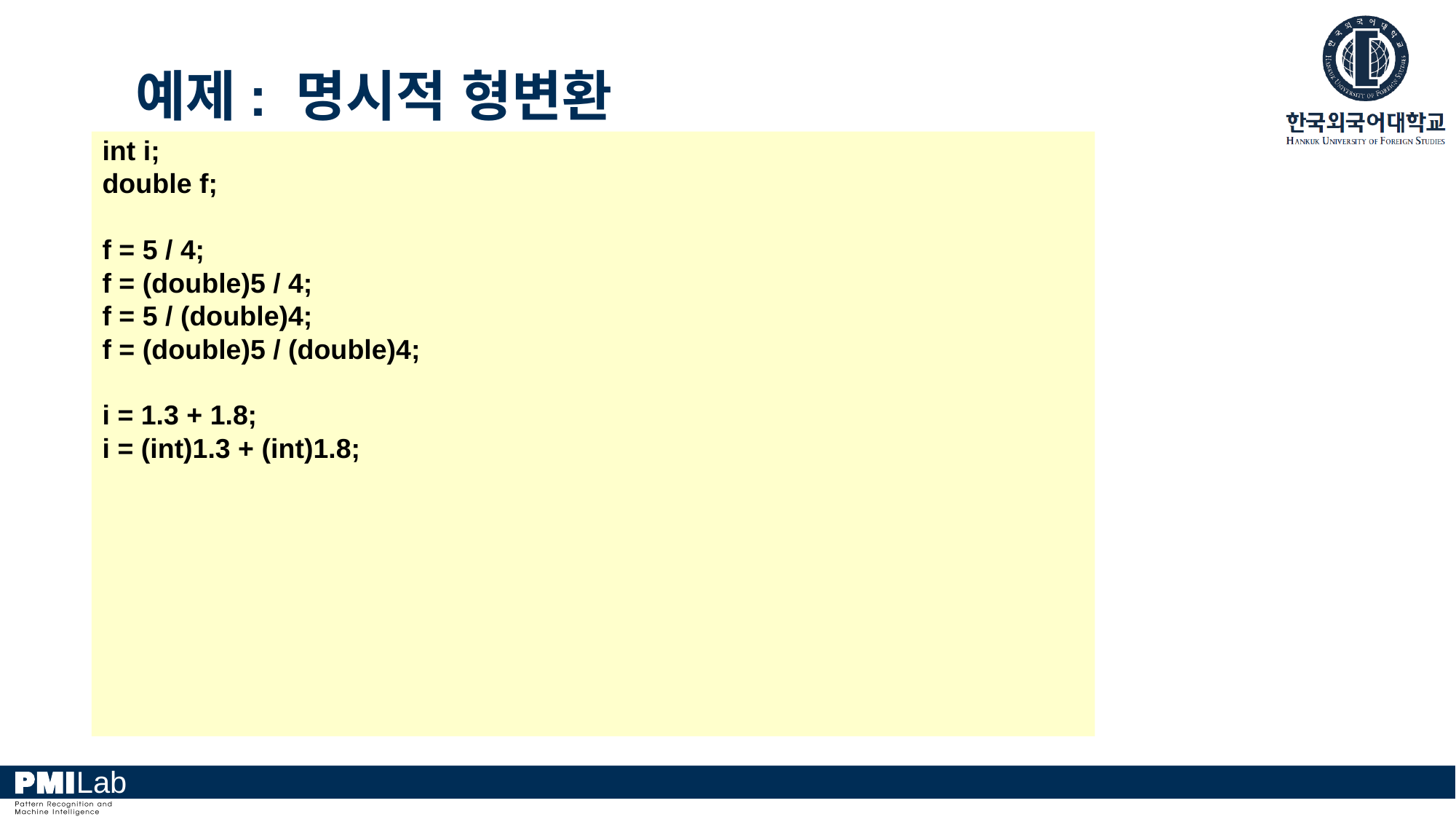

예제: 명시적 형변환
int i;
double f;

f = 5 / 4;
f = (double)5 / 4;
f = 5 / (double)4;
f = (double)5 / (double)4;

i = 1.3 + 1.8;
i = (int)1.3 + (int)1.8;